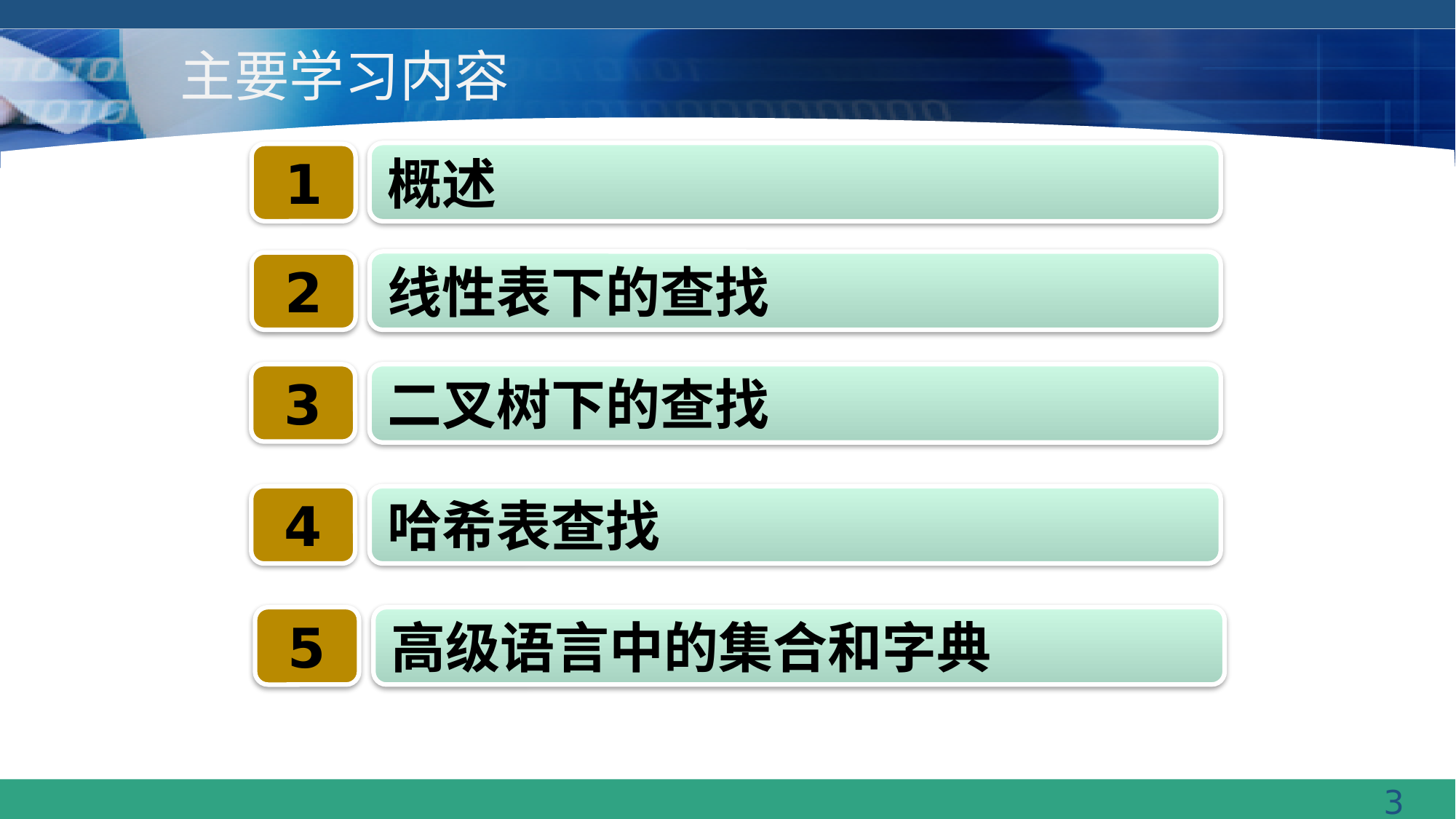

# 主要学习内容
概述
1
线性表下的查找
2
3
二叉树下的查找
4
哈希表查找
5
高级语言中的集合和字典